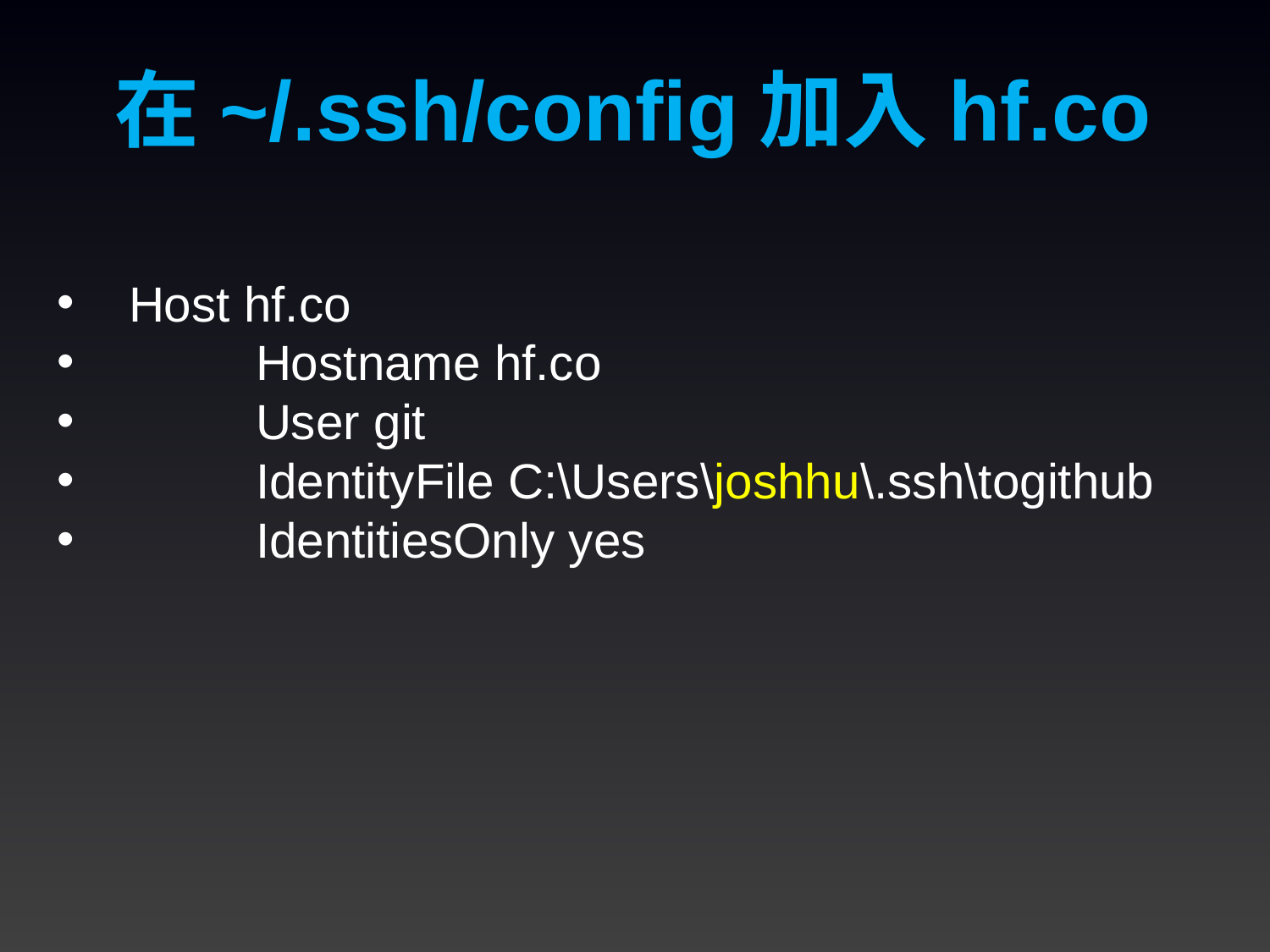

在~/.ssh/config加入hf.co
Host hf.co
	Hostname hf.co
	User git
	IdentityFile C:\Users\joshhu\.ssh\togithub
	IdentitiesOnly yes